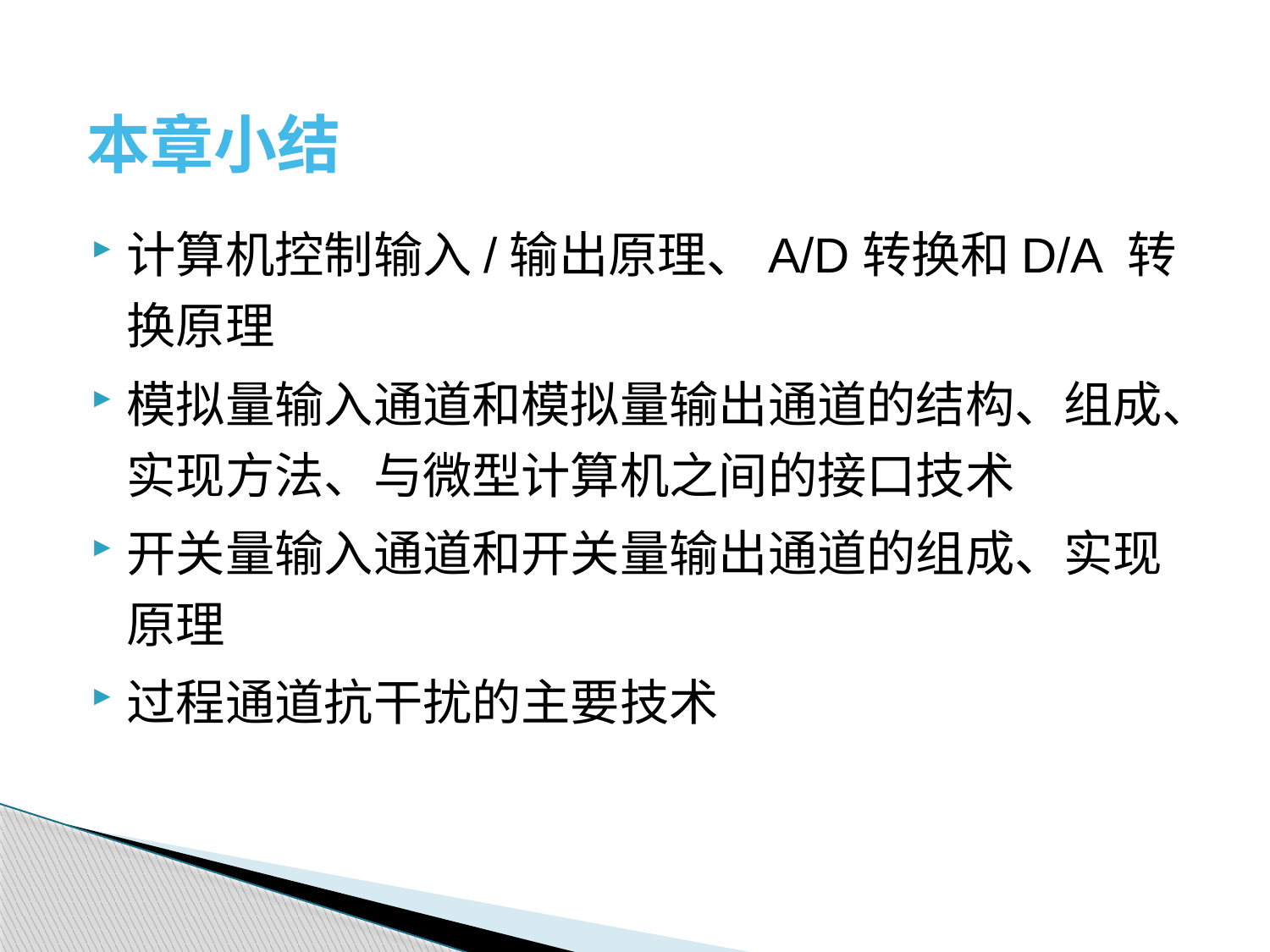

# 本章小结
计算机控制输入/输出原理、A/D转换和D/A 转换原理
模拟量输入通道和模拟量输出通道的结构、组成、实现方法、与微型计算机之间的接口技术
开关量输入通道和开关量输出通道的组成、实现原理
过程通道抗干扰的主要技术